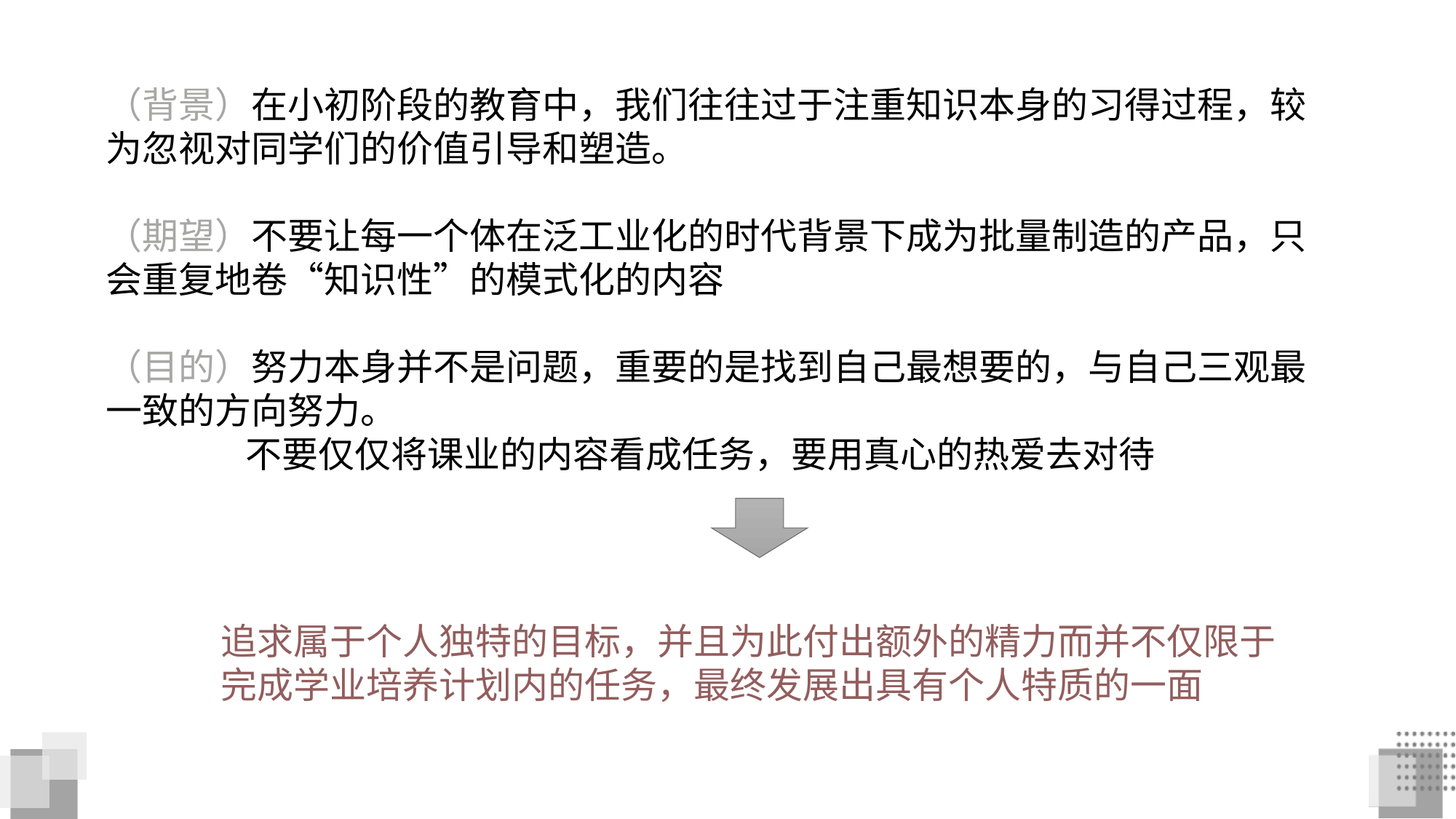

（背景）在小初阶段的教育中，我们往往过于注重知识本身的习得过程，较为忽视对同学们的价值引导和塑造。

（期望）不要让每一个体在泛工业化的时代背景下成为批量制造的产品，只会重复地卷“知识性”的模式化的内容

（目的）努力本身并不是问题，重要的是找到自己最想要的，与自己三观最一致的方向努力。
                不要仅仅将课业的内容看成任务，要用真心的热爱去对待

追求属于个人独特的目标，并且为此付出额外的精力而并不仅限于完成学业培养计划内的任务，最终发展出具有个人特质的一面